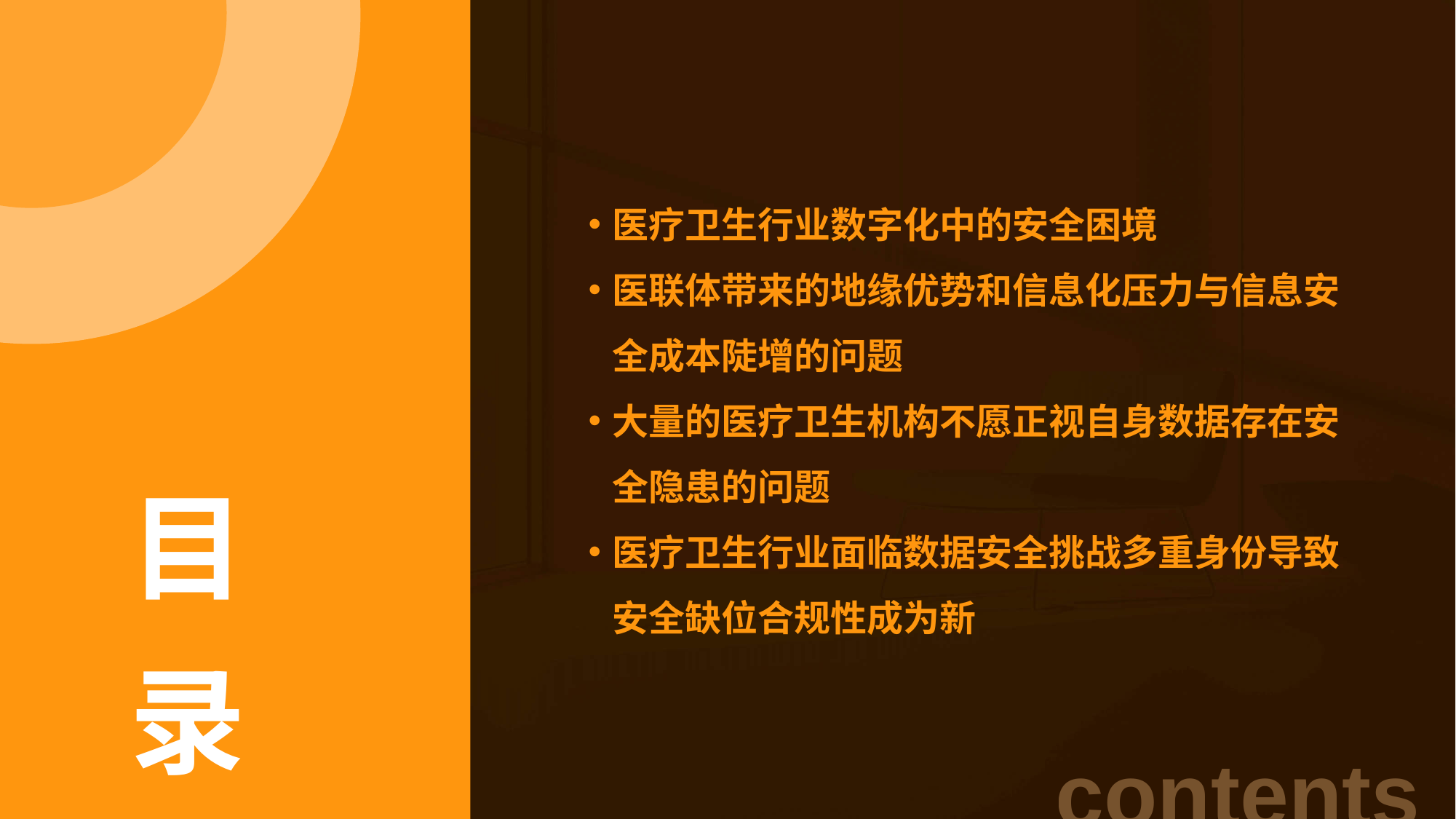

医疗卫生行业数字化中的安全困境
医联体带来的地缘优势和信息化压力与信息安全成本陡增的问题
大量的医疗卫生机构不愿正视自身数据存在安全隐患的问题
医疗卫生行业面临数据安全挑战多重身份导致安全缺位合规性成为新
目
录
contents